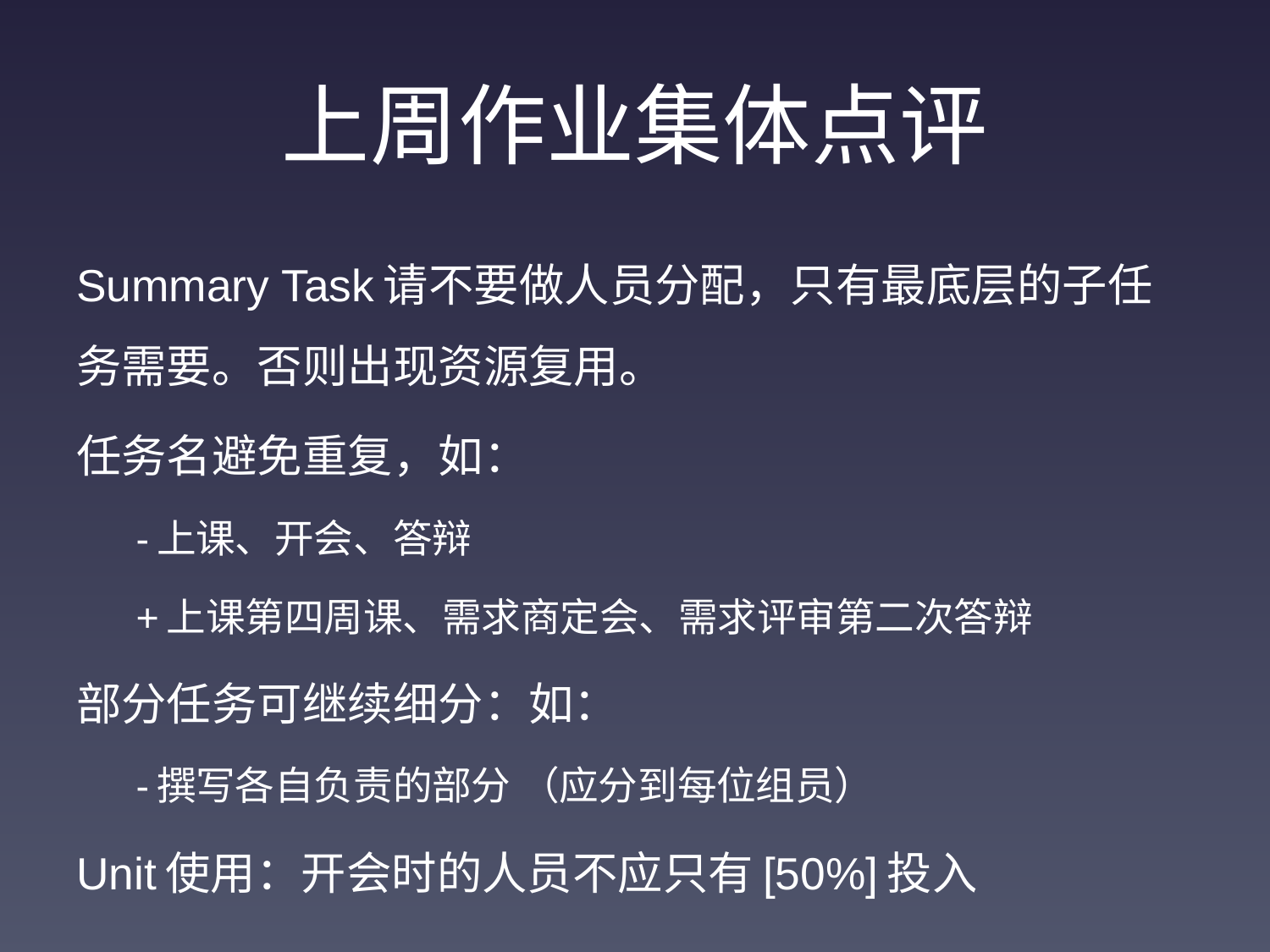

# 上周作业集体点评
Summary Task请不要做人员分配，只有最底层的子任务需要。否则出现资源复用。
任务名避免重复，如：
-上课、开会、答辩
+上课第四周课、需求商定会、需求评审第二次答辩
部分任务可继续细分：如：
-撰写各自负责的部分 （应分到每位组员）
Unit使用：开会时的人员不应只有[50%]投入